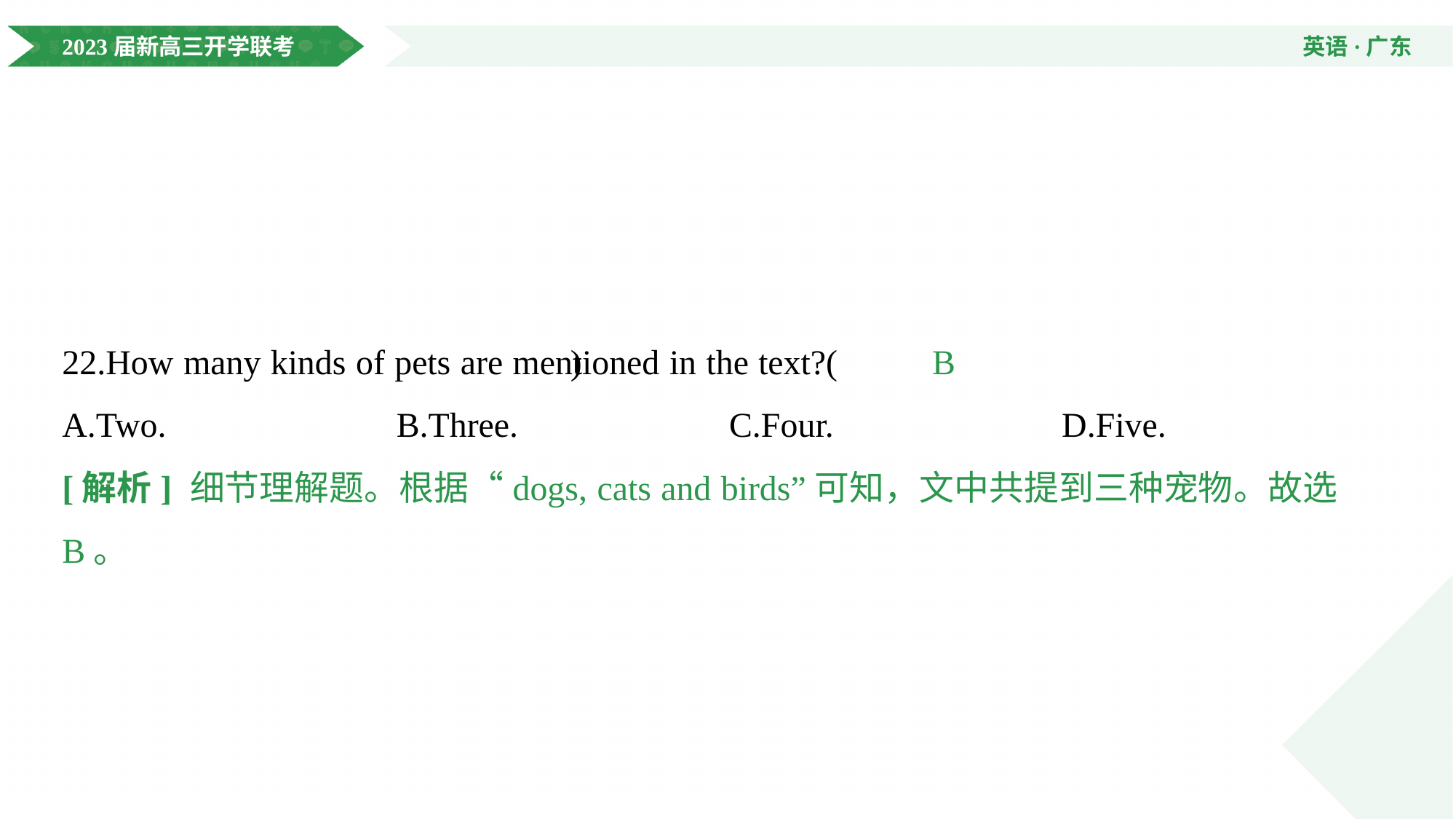

22.How many kinds of pets are mentioned in the text?( @3@   )
A.Two.	B.Three.	C.Four.	D.Five.
B
[解析] 细节理解题。根据“dogs, cats and birds”可知，文中共提到三种宠物。故选B。